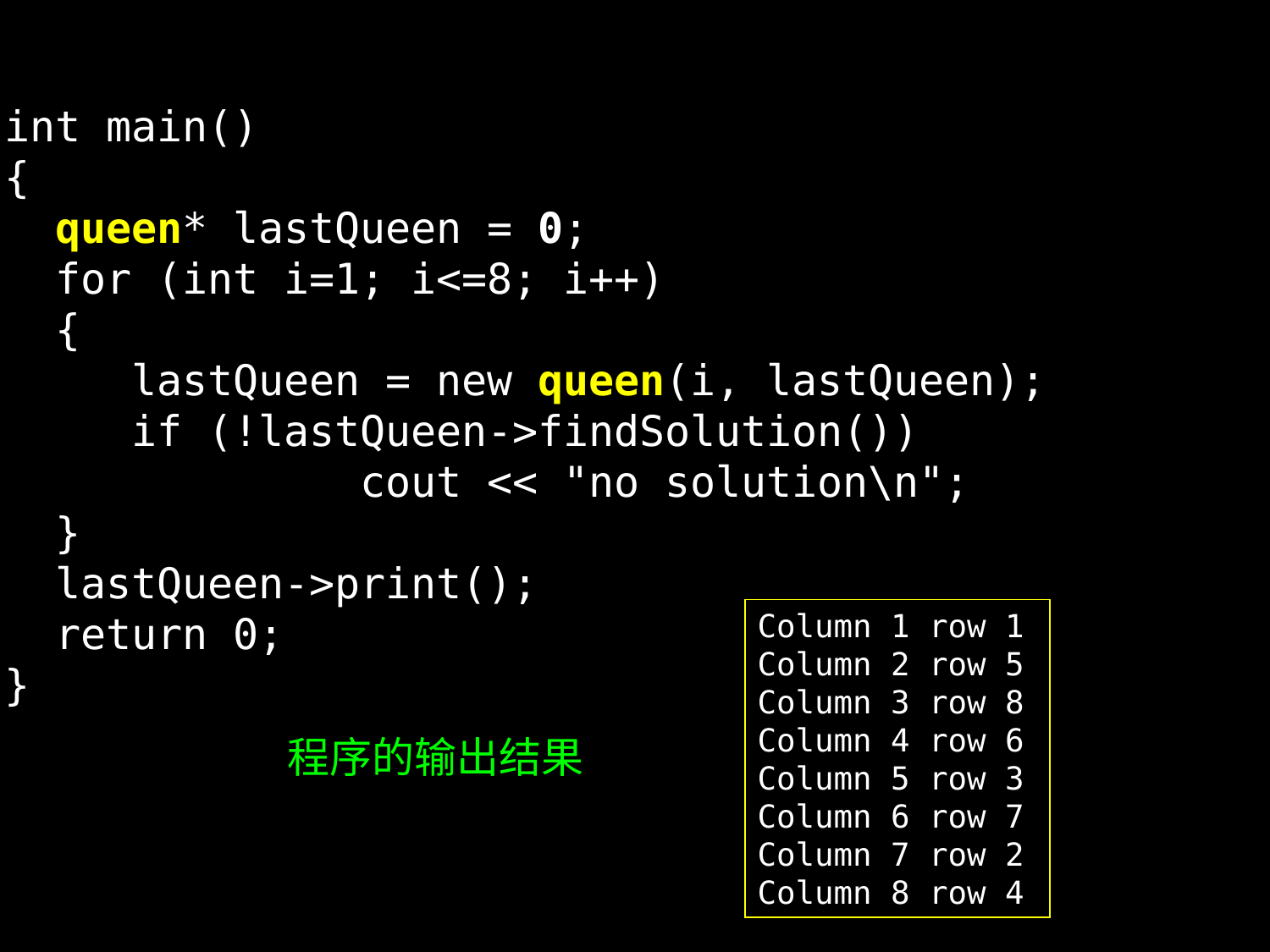

int main()
{
  queen* lastQueen = 0;
  for (int i=1; i<=8; i++)
  {
     lastQueen = new queen(i, lastQueen);
     if (!lastQueen->findSolution())
	         cout << "no solution\n";
  }
  lastQueen->print();
  return 0;
}
Column 1 row 1
Column 2 row 5
Column 3 row 8
Column 4 row 6
Column 5 row 3
Column 6 row 7
Column 7 row 2
Column 8 row 4
程序的输出结果